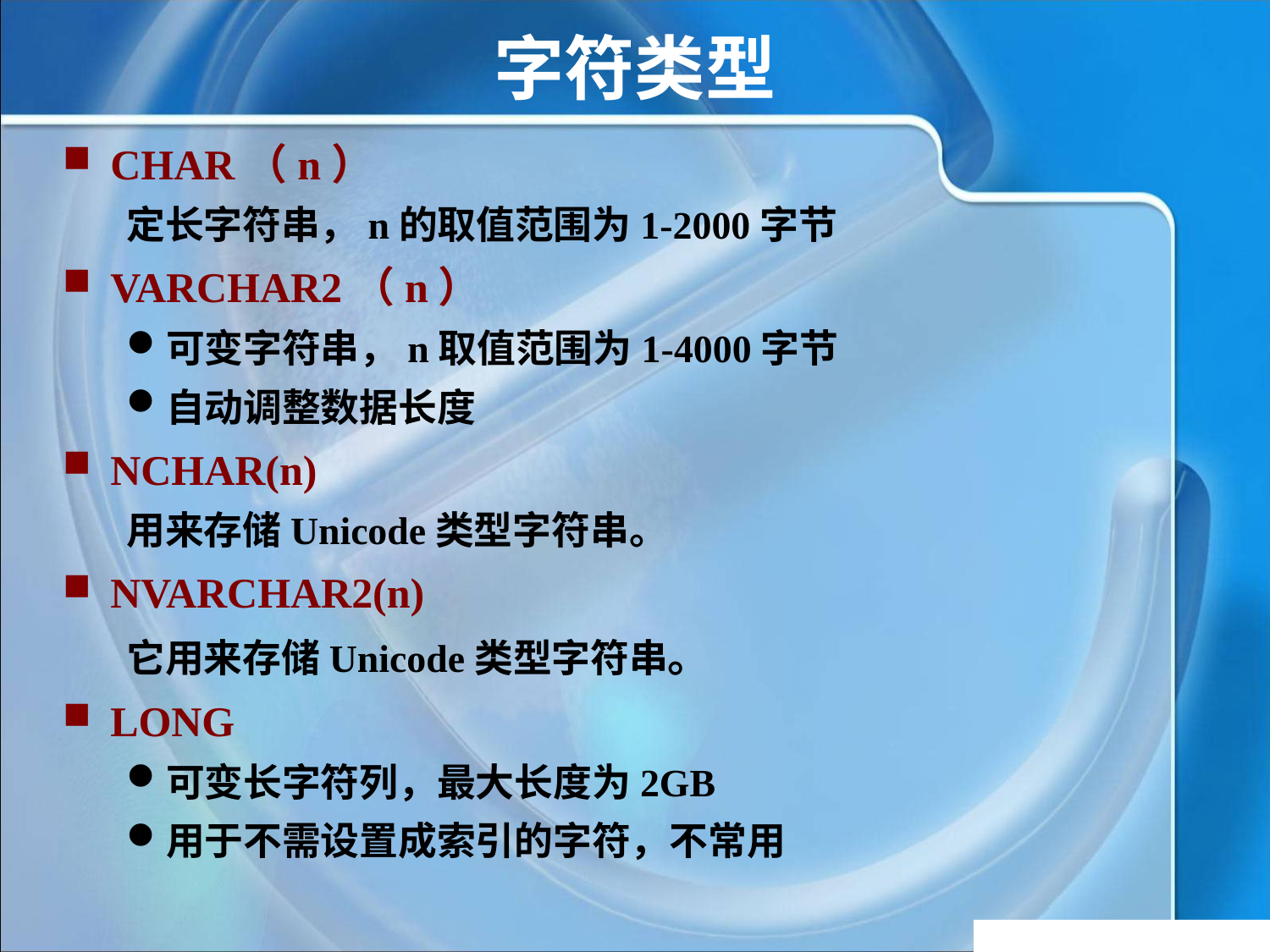

# 字符类型
CHAR（n）
定长字符串，n的取值范围为1-2000字节
VARCHAR2（n）
可变字符串，n取值范围为1-4000字节
自动调整数据长度
NCHAR(n)
用来存储Unicode类型字符串。
NVARCHAR2(n)
它用来存储Unicode类型字符串。
LONG
可变长字符列，最大长度为2GB
用于不需设置成索引的字符，不常用
14